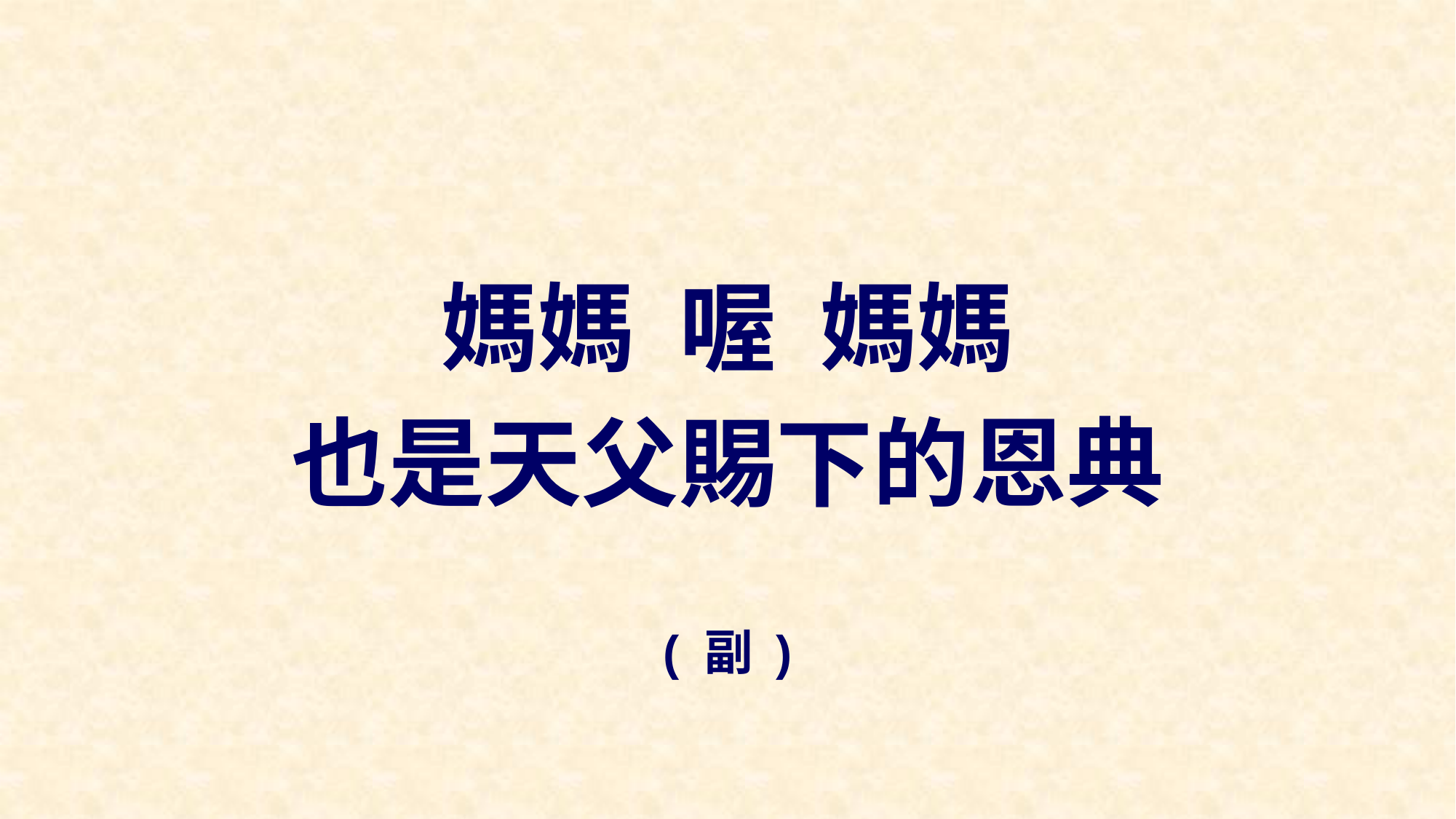

媽媽  喔  媽媽
也是天父賜下的恩典
( 副 )